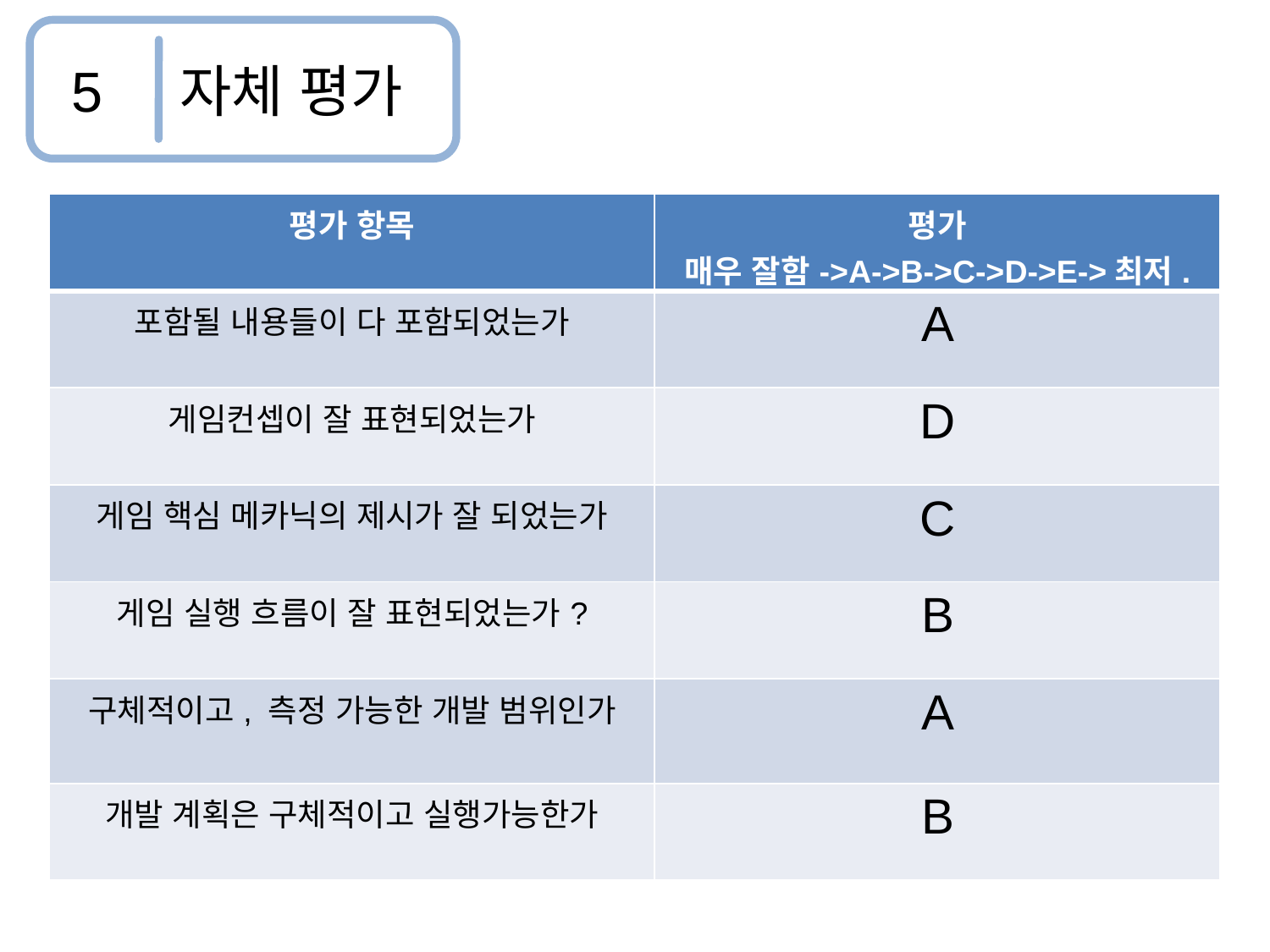

5    자체 평가
| 평가 항목 | 평가 매우 잘함->A->B->C->D->E->최저. |
| --- | --- |
| 포함될 내용들이 다 포함되었는가 | A |
| 게임컨셉이 잘 표현되었는가 | D |
| 게임 핵심 메카닉의 제시가 잘 되었는가 | C |
| 게임 실행 흐름이 잘 표현되었는가? | B |
| 구체적이고, 측정 가능한 개발 범위인가 | A |
| 개발 계획은 구체적이고 실행가능한가 | B |